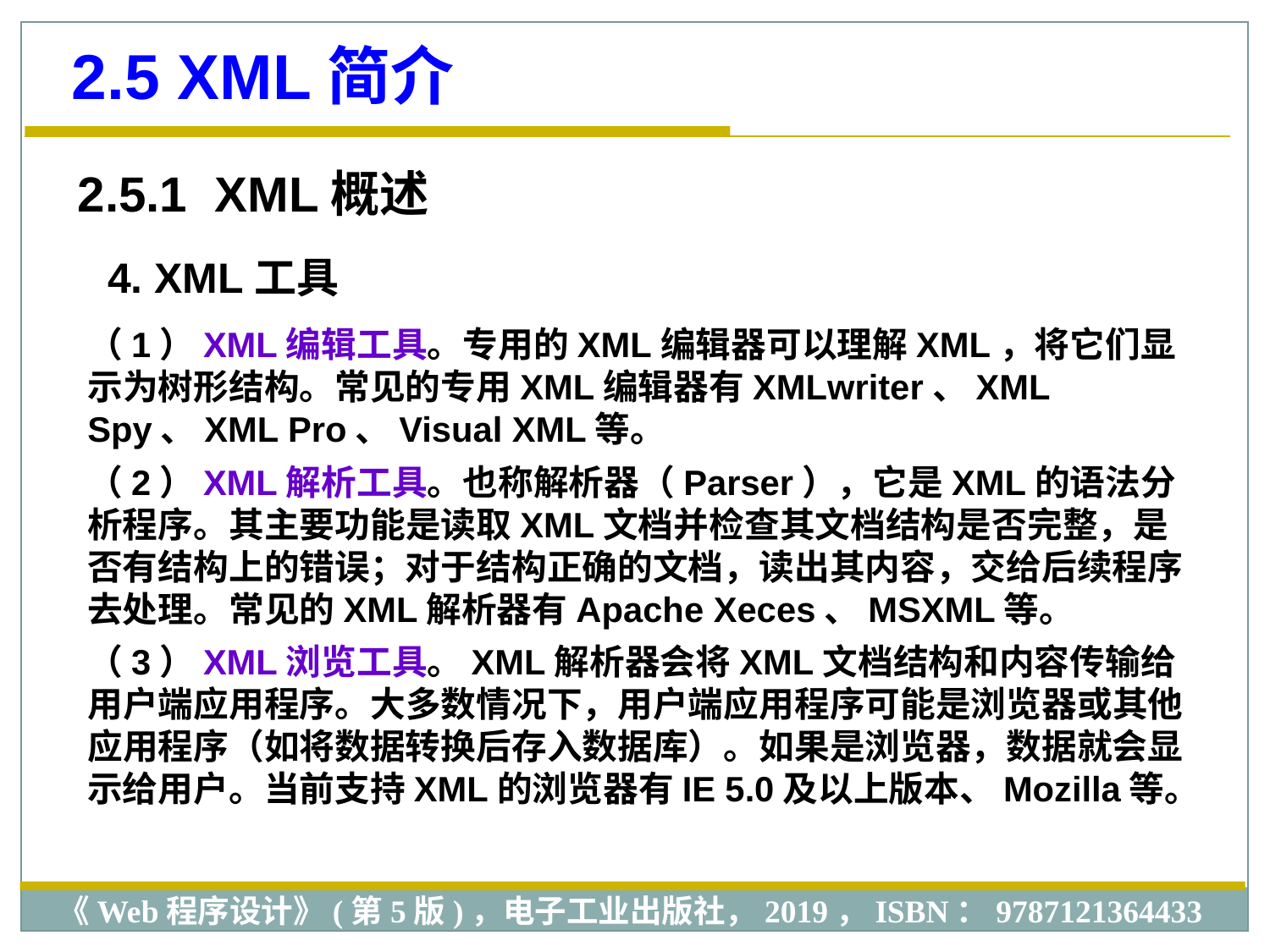

2.5 XML简介
2.5.1  XML概述
4. XML工具
（1）XML编辑工具。专用的XML编辑器可以理解XML，将它们显示为树形结构。常见的专用XML编辑器有XMLwriter、XML Spy、XML Pro、Visual XML等。
（2）XML解析工具。也称解析器（Parser），它是XML的语法分析程序。其主要功能是读取XML文档并检查其文档结构是否完整，是否有结构上的错误；对于结构正确的文档，读出其内容，交给后续程序去处理。常见的XML解析器有Apache Xeces、MSXML等。
（3）XML浏览工具。XML解析器会将XML文档结构和内容传输给用户端应用程序。大多数情况下，用户端应用程序可能是浏览器或其他应用程序（如将数据转换后存入数据库）。如果是浏览器，数据就会显示给用户。当前支持XML的浏览器有IE 5.0及以上版本、Mozilla等。